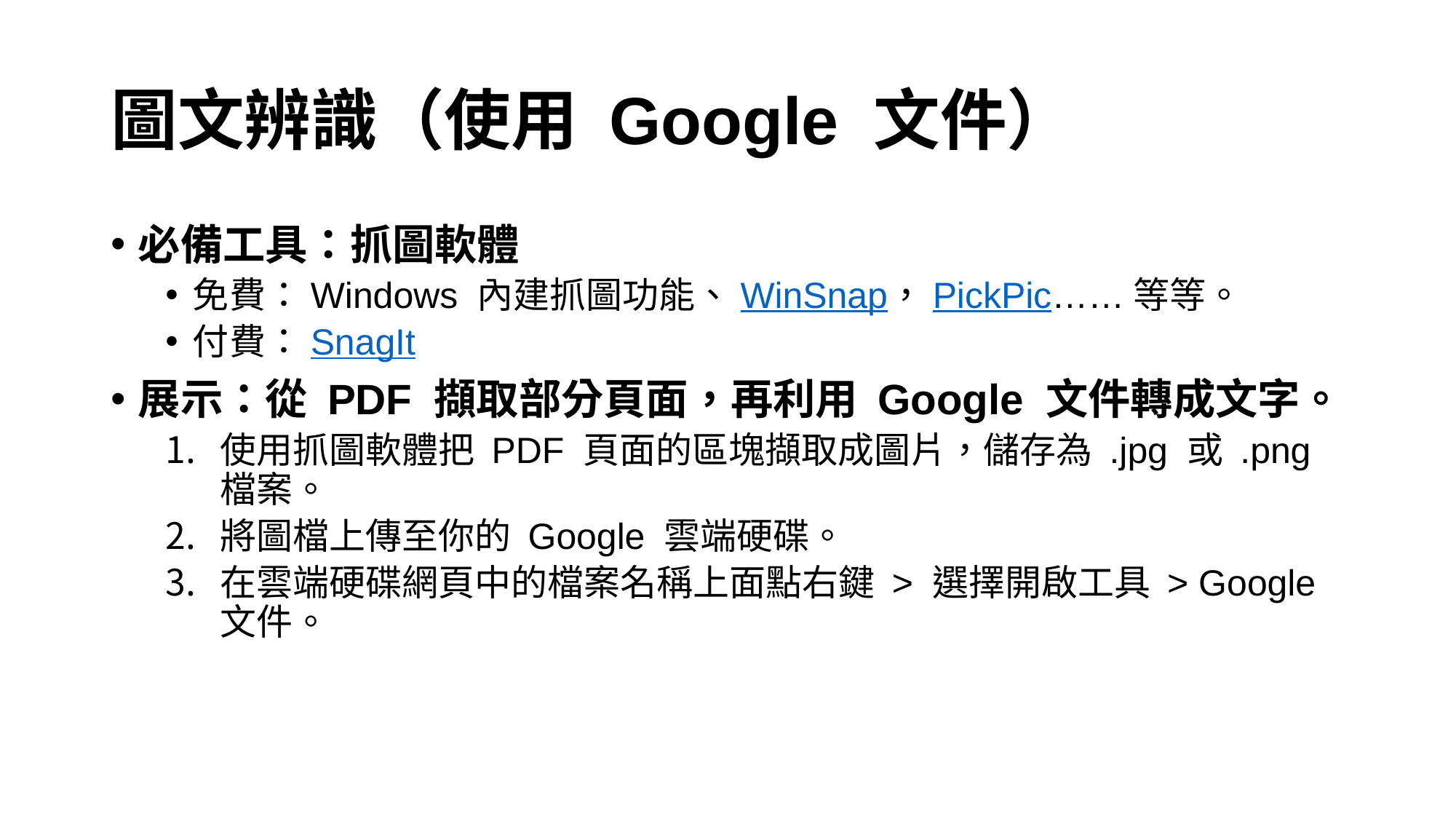

# 圖文辨識（使用 Google 文件）
必備工具：抓圖軟體
免費：Windows 內建抓圖功能、WinSnap，PickPic……等等。
付費：SnagIt
展示：從 PDF 擷取部分頁面，再利用 Google 文件轉成文字。
使用抓圖軟體把 PDF 頁面的區塊擷取成圖片，儲存為 .jpg 或 .png 檔案。
將圖檔上傳至你的 Google 雲端硬碟。
在雲端硬碟網頁中的檔案名稱上面點右鍵 > 選擇開啟工具 > Google 文件。